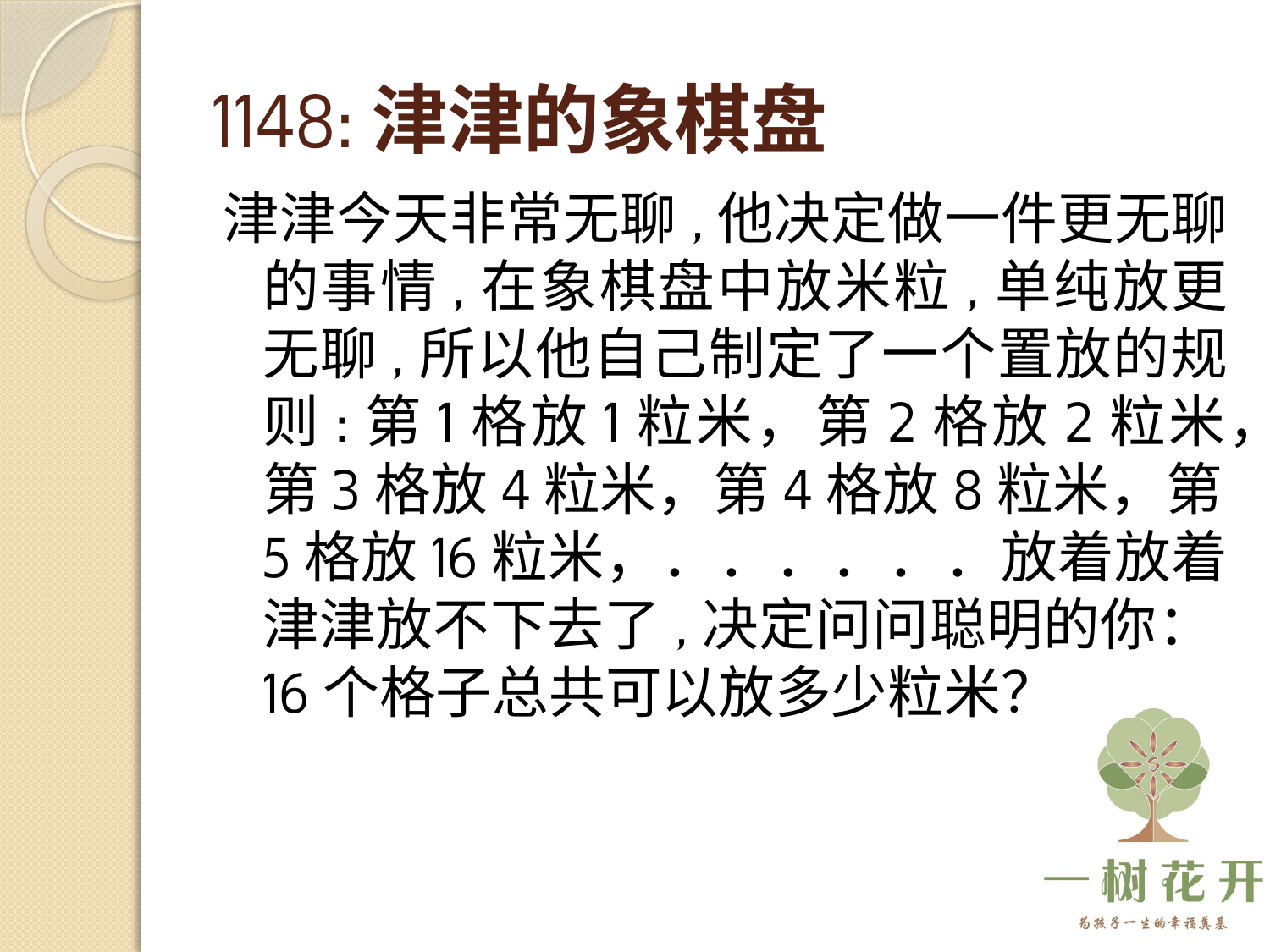

# 1148:津津的象棋盘
津津今天非常无聊,他决定做一件更无聊的事情,在象棋盘中放米粒,单纯放更无聊,所以他自己制定了一个置放的规则:第1格放1粒米，第2格放2粒米，第3格放4粒米，第4格放8粒米，第5格放16粒米，．．．．．．放着放着津津放不下去了,决定问问聪明的你：16个格子总共可以放多少粒米？